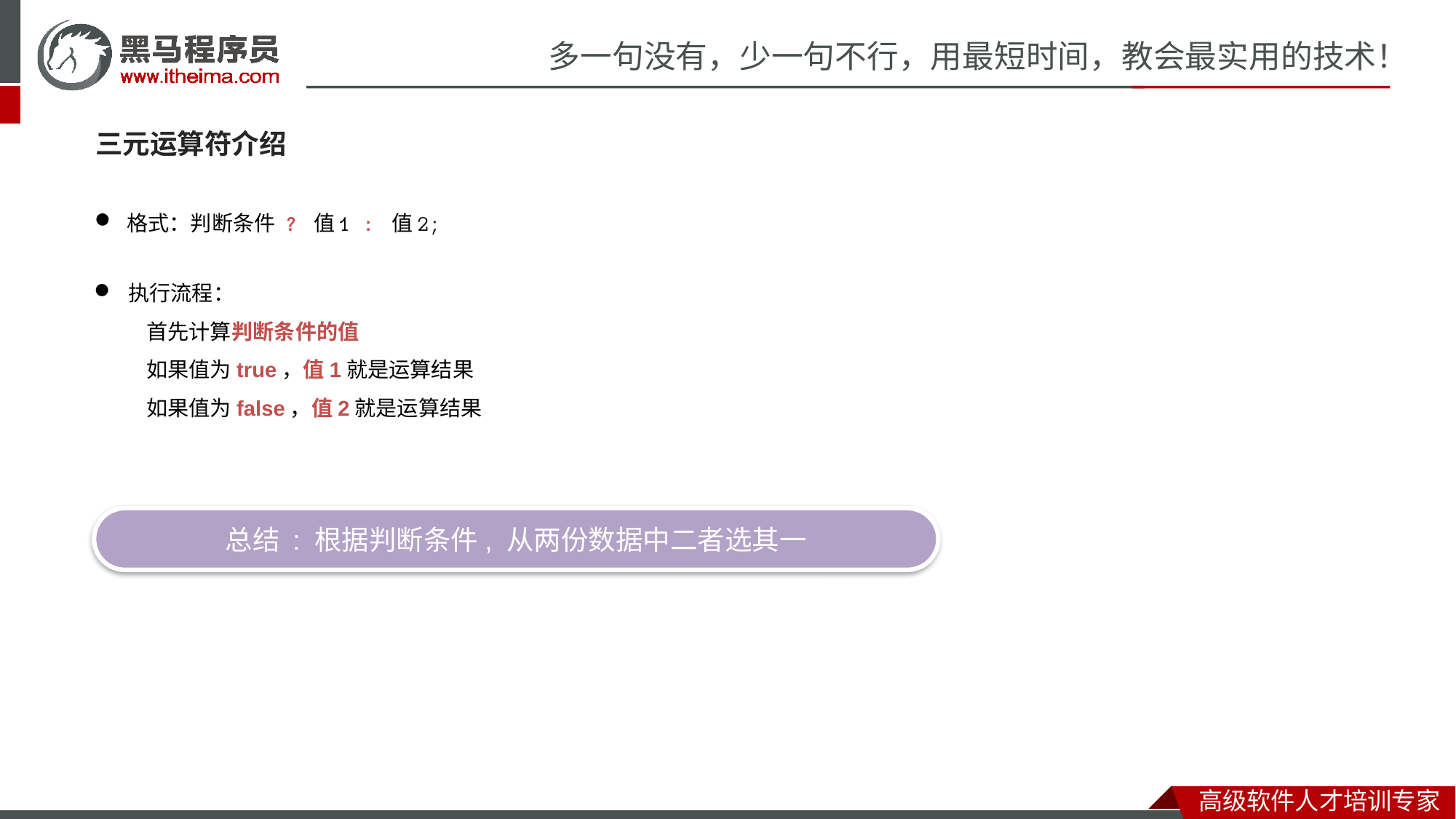

#
三元运算符介绍
格式：判断条件 ? 值1 : 值2;
执行流程：
          首先计算判断条件的值
          如果值为true，值1就是运算结果
          如果值为false，值2就是运算结果
总结 : 根据判断条件, 从两份数据中二者选其一